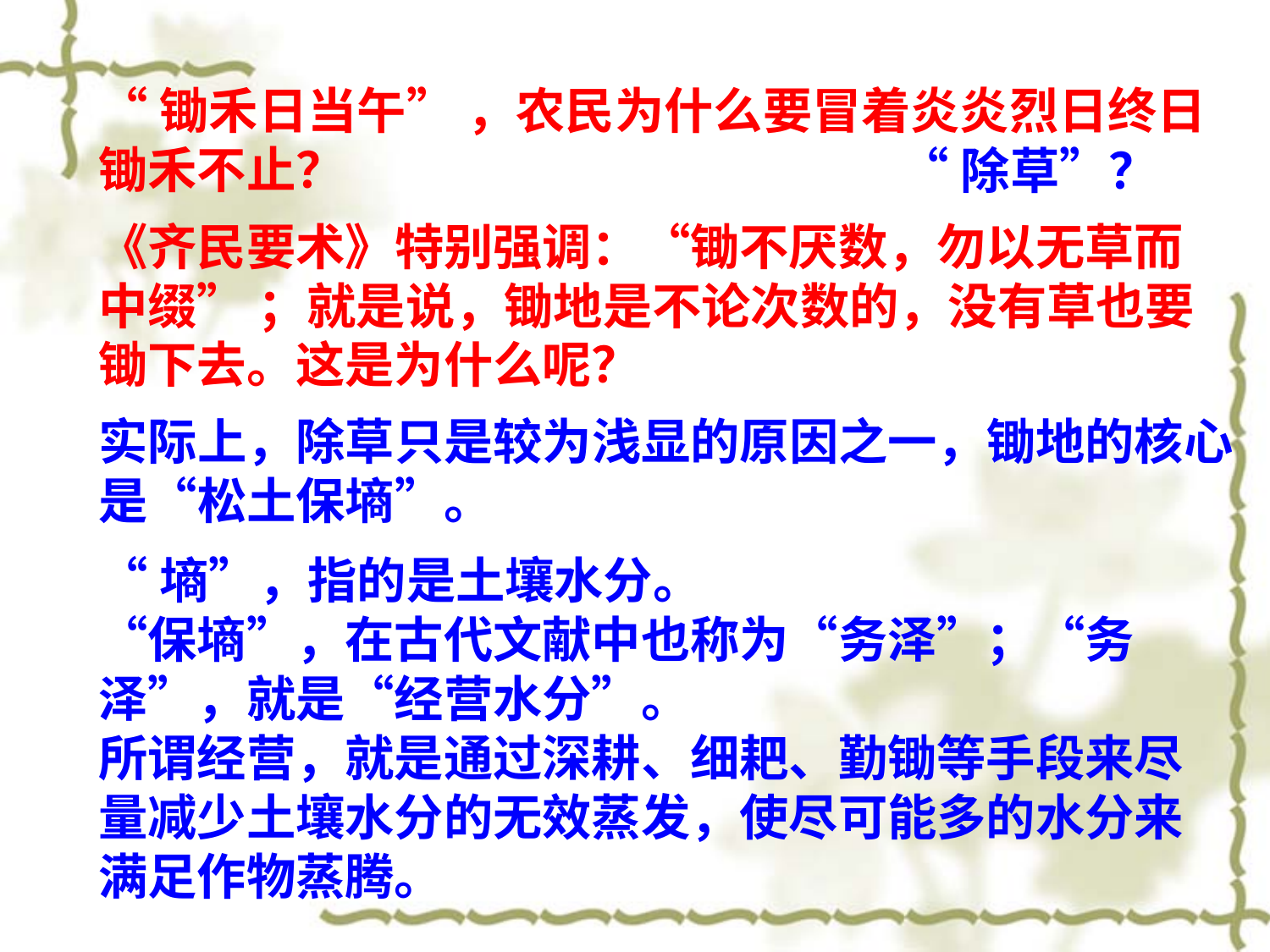

“锄禾日当午” ，农民为什么要冒着炎炎烈日终日锄禾不止？
“除草”？
《齐民要术》特别强调：“锄不厌数，勿以无草而中缀” ；就是说，锄地是不论次数的，没有草也要锄下去。这是为什么呢？
实际上，除草只是较为浅显的原因之一，锄地的核心是“松土保墒”。
“墒”，指的是土壤水分。
“保墒”，在古代文献中也称为“务泽”；“务泽”，就是“经营水分”。
所谓经营，就是通过深耕、细耙、勤锄等手段来尽量减少土壤水分的无效蒸发，使尽可能多的水分来满足作物蒸腾。